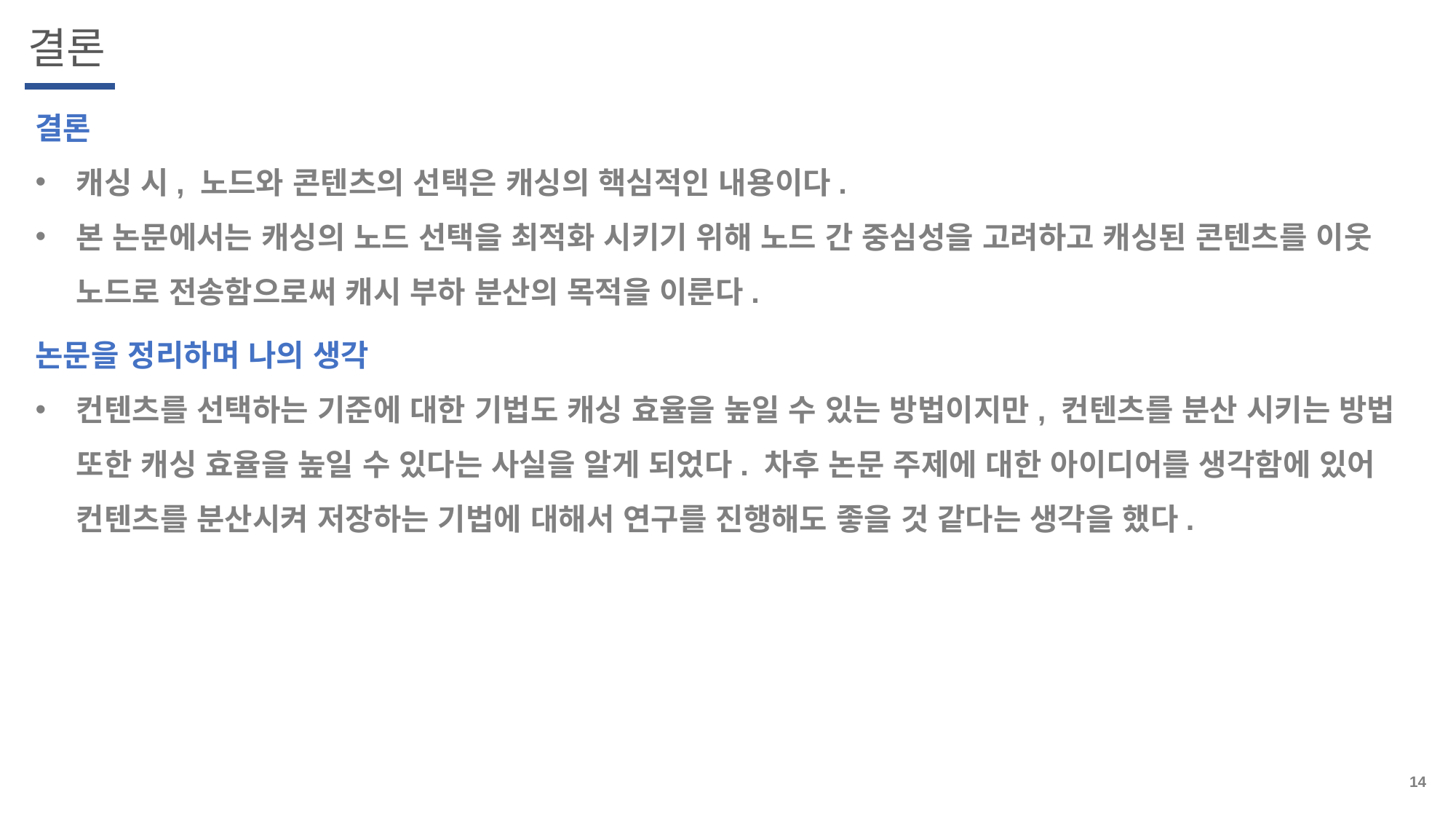

결론
결론
캐싱 시, 노드와 콘텐츠의 선택은 캐싱의 핵심적인 내용이다.
본 논문에서는 캐싱의 노드 선택을 최적화 시키기 위해 노드 간 중심성을 고려하고 캐싱된 콘텐츠를 이웃 노드로 전송함으로써 캐시 부하 분산의 목적을 이룬다.
논문을 정리하며 나의 생각
컨텐츠를 선택하는 기준에 대한 기법도 캐싱 효율을 높일 수 있는 방법이지만, 컨텐츠를 분산 시키는 방법 또한 캐싱 효율을 높일 수 있다는 사실을 알게 되었다. 차후 논문 주제에 대한 아이디어를 생각함에 있어 컨텐츠를 분산시켜 저장하는 기법에 대해서 연구를 진행해도 좋을 것 같다는 생각을 했다.
14